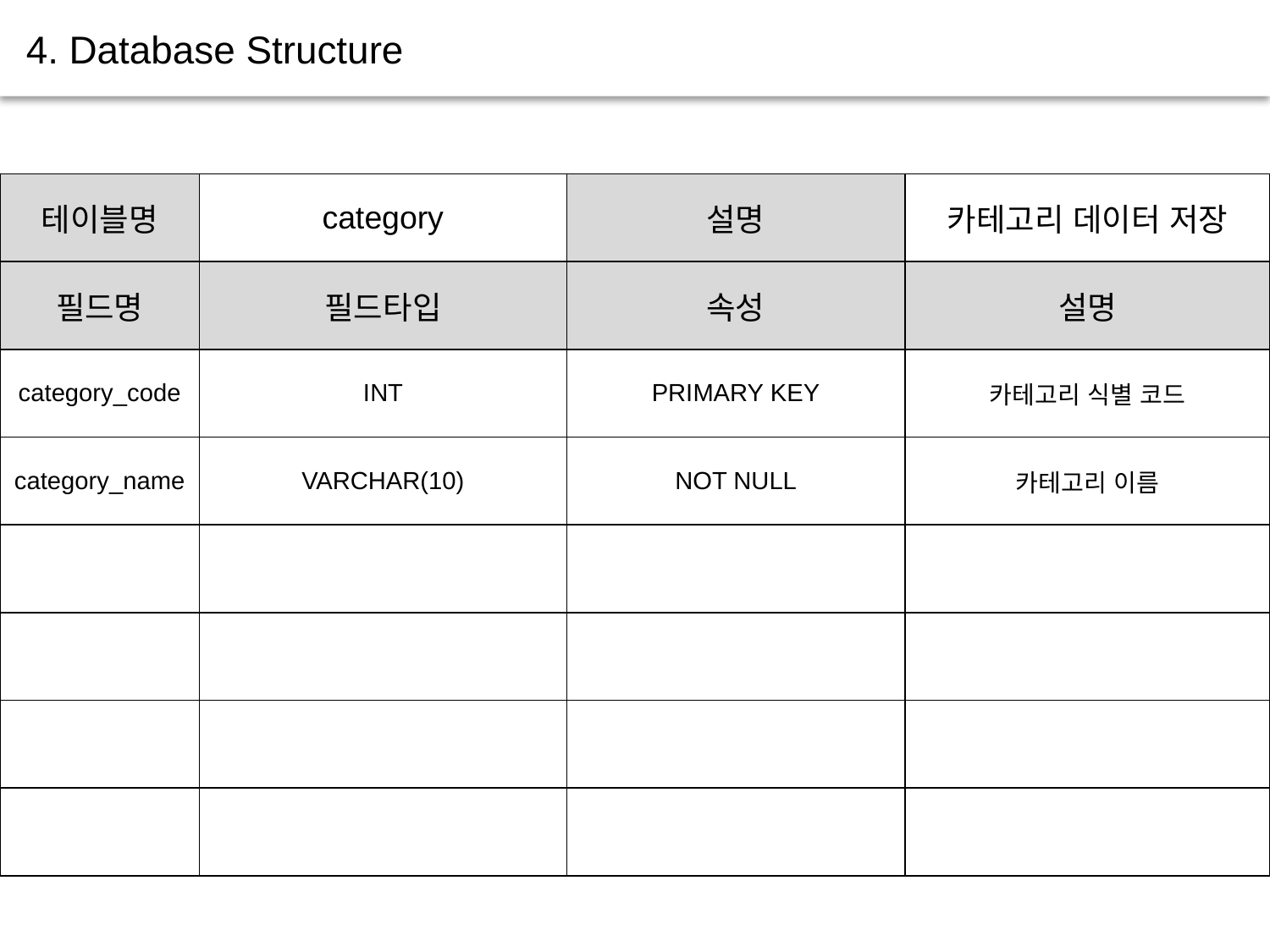

4. Database Structure
| 테이블명 | category | 설명 | 카테고리 데이터 저장 |
| --- | --- | --- | --- |
| 필드명 | 필드타입 | 속성 | 설명 |
| category\_code | INT | PRIMARY KEY | 카테고리 식별 코드 |
| category\_name | VARCHAR(10) | NOT NULL | 카테고리 이름 |
|  |  |  |  |
|  |  |  |  |
|  |  |  |  |
|  |  |  |  |